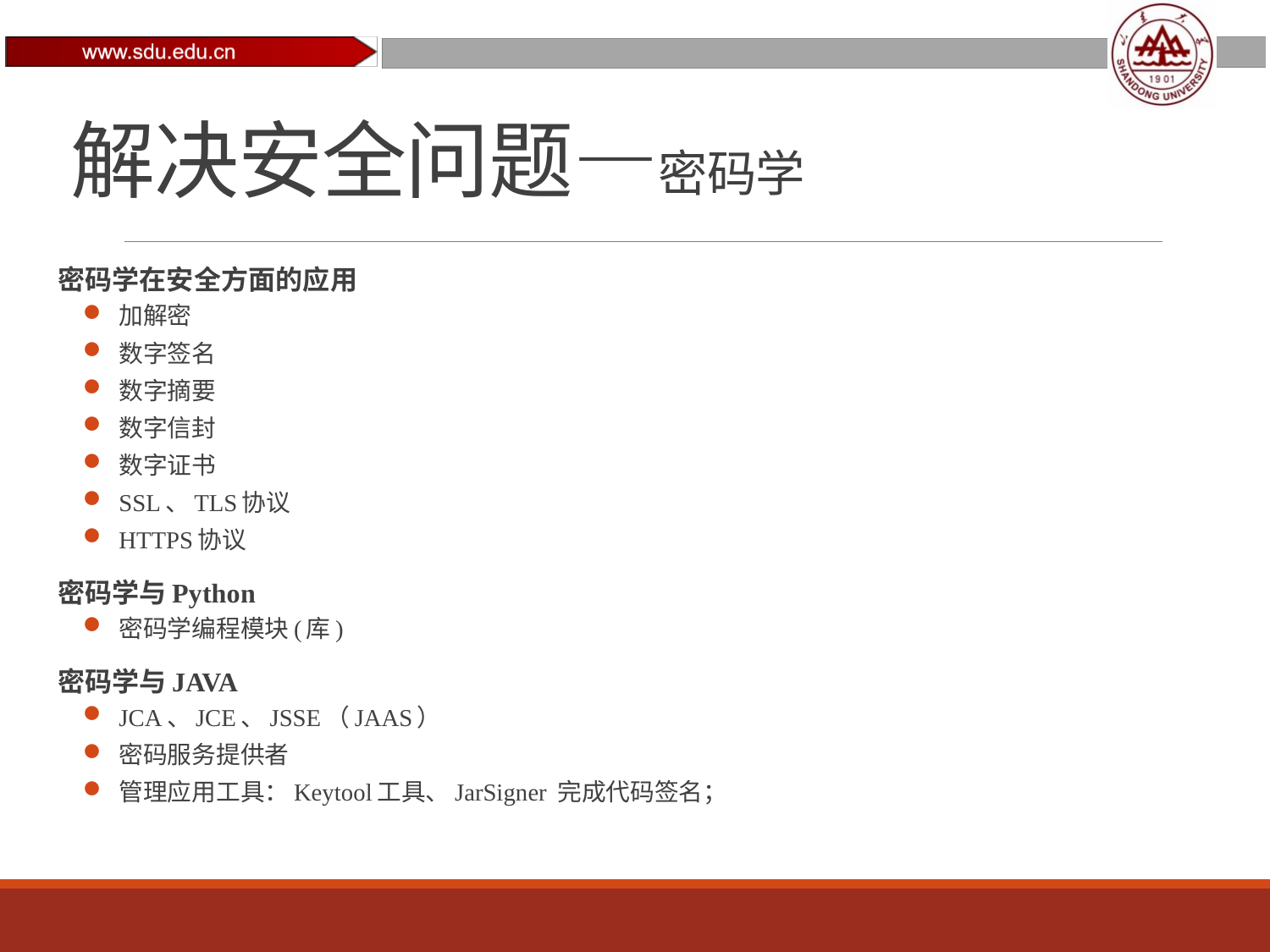

# 解决安全问题—密码学
密码学在安全方面的应用
加解密
数字签名
数字摘要
数字信封
数字证书
SSL、TLS协议
HTTPS协议
密码学与Python
密码学编程模块(库)
密码学与JAVA
JCA、JCE、JSSE（JAAS）
密码服务提供者
管理应用工具：Keytool工具、JarSigner 完成代码签名；